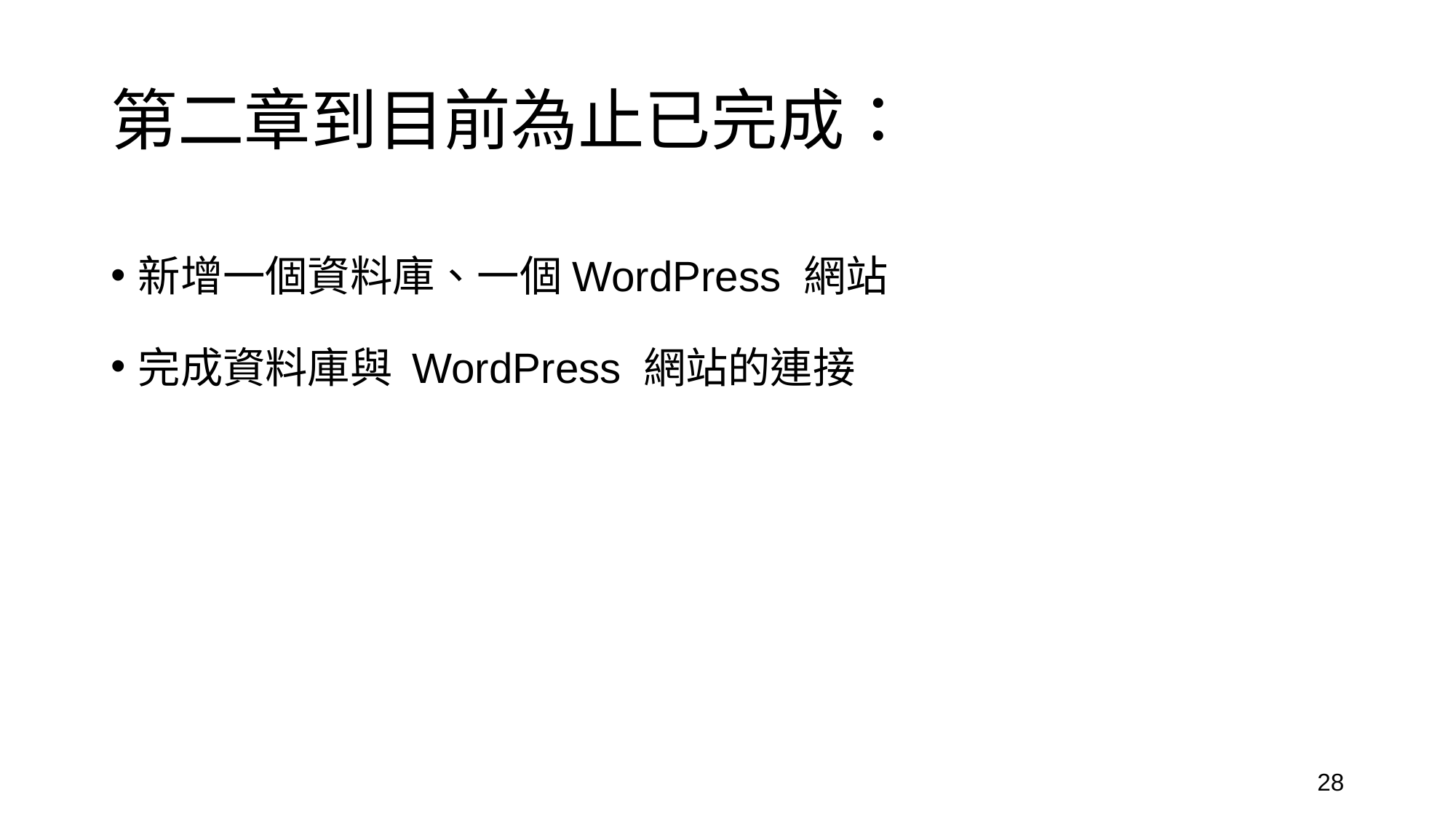

# 第二章到目前為止已完成：
新增一個資料庫、一個WordPress 網站
完成資料庫與 WordPress 網站的連接
28